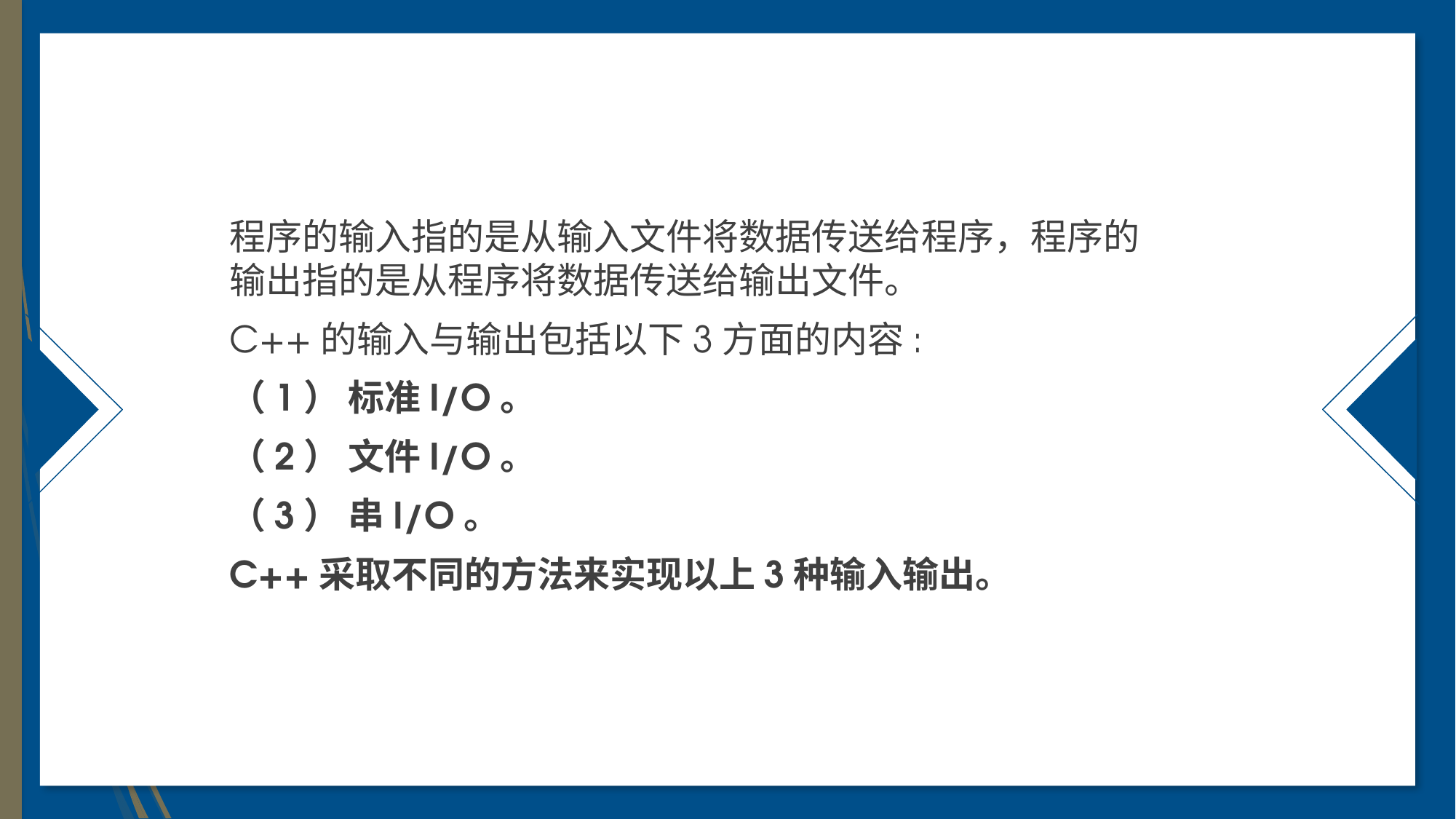

程序的输入指的是从输入文件将数据传送给程序，程序的输出指的是从程序将数据传送给输出文件。
C++的输入与输出包括以下3方面的内容:
（1） 标准I/O。
（2） 文件I/O。
（3） 串I/O。
C++采取不同的方法来实现以上3种输入输出。